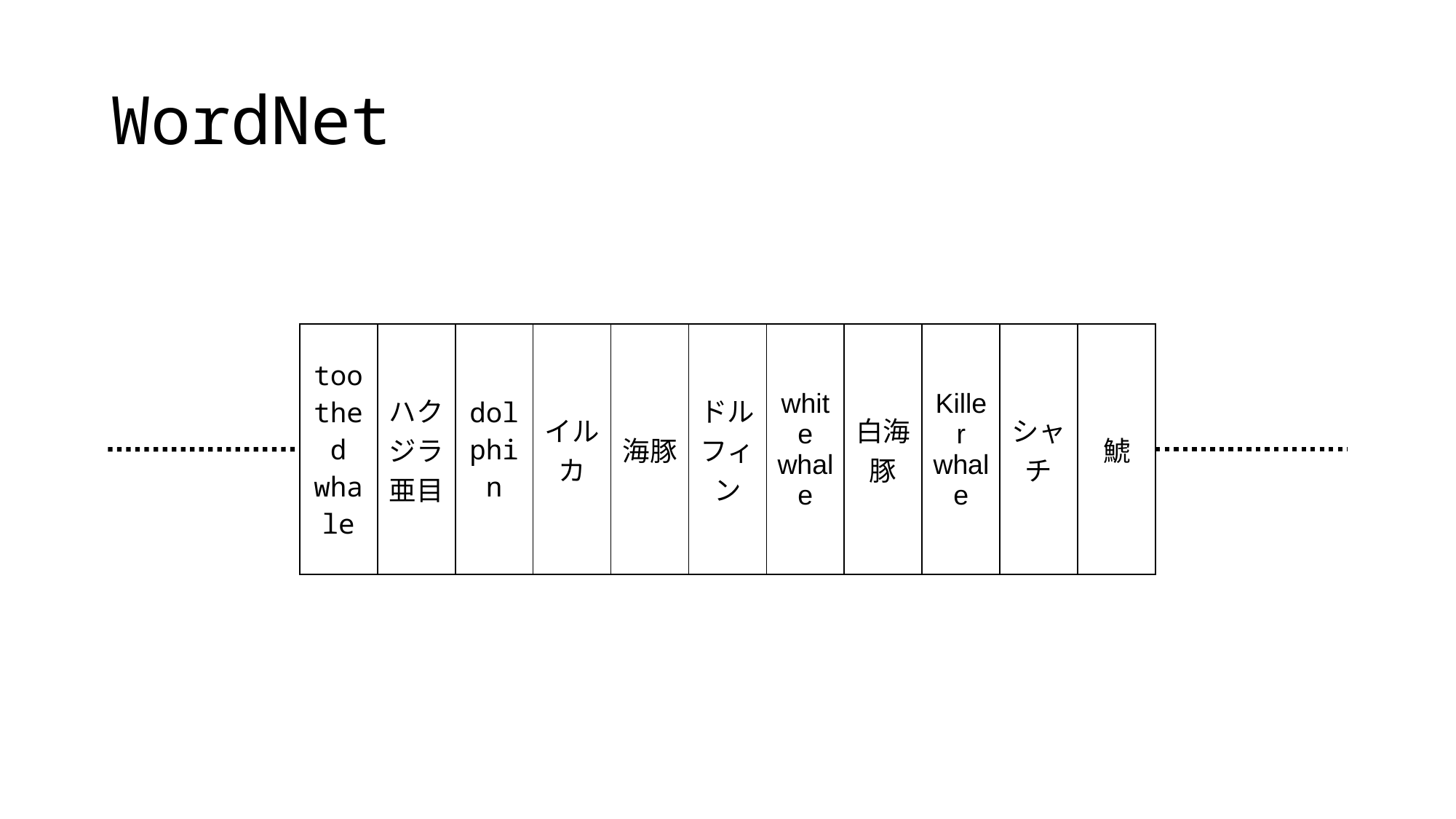

# WordNet
| toothed whale | ハクジラ亜目 | dolphin | イルカ | 海豚 | ドルフィン | white whale | 白海豚 | Killer whale | シャチ | 鯱 |
| --- | --- | --- | --- | --- | --- | --- | --- | --- | --- | --- |